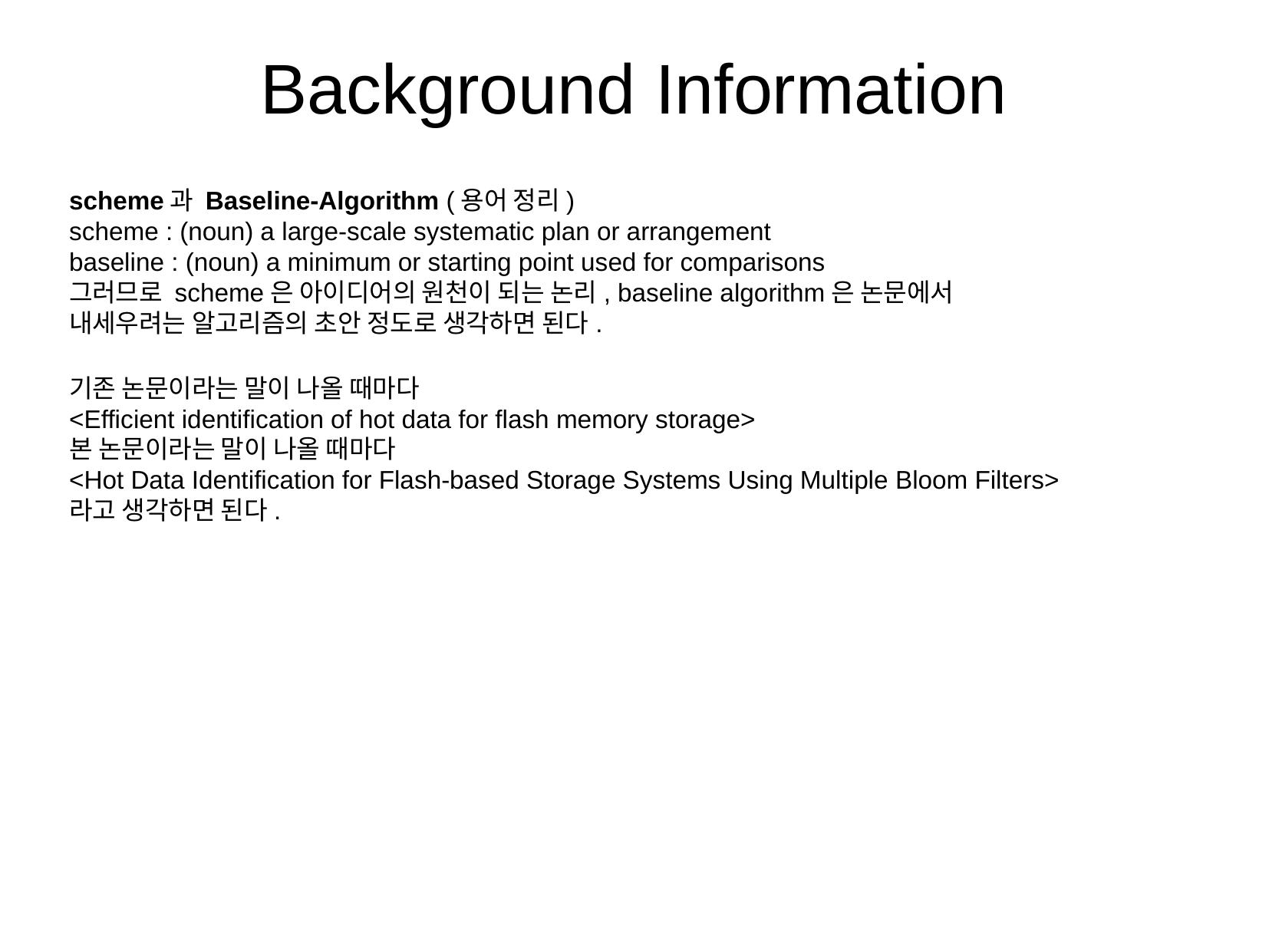

Background Information
scheme과 Baseline-Algorithm (용어 정리)
scheme : (noun) a large-scale systematic plan or arrangement
baseline : (noun) a minimum or starting point used for comparisons
그러므로 scheme은 아이디어의 원천이 되는 논리, baseline algorithm은 논문에서
내세우려는 알고리즘의 초안 정도로 생각하면 된다.

기존 논문이라는 말이 나올 때마다
<Efficient identification of hot data for flash memory storage>
본 논문이라는 말이 나올 때마다
<Hot Data Identification for Flash-based Storage Systems Using Multiple Bloom Filters>
라고 생각하면 된다.